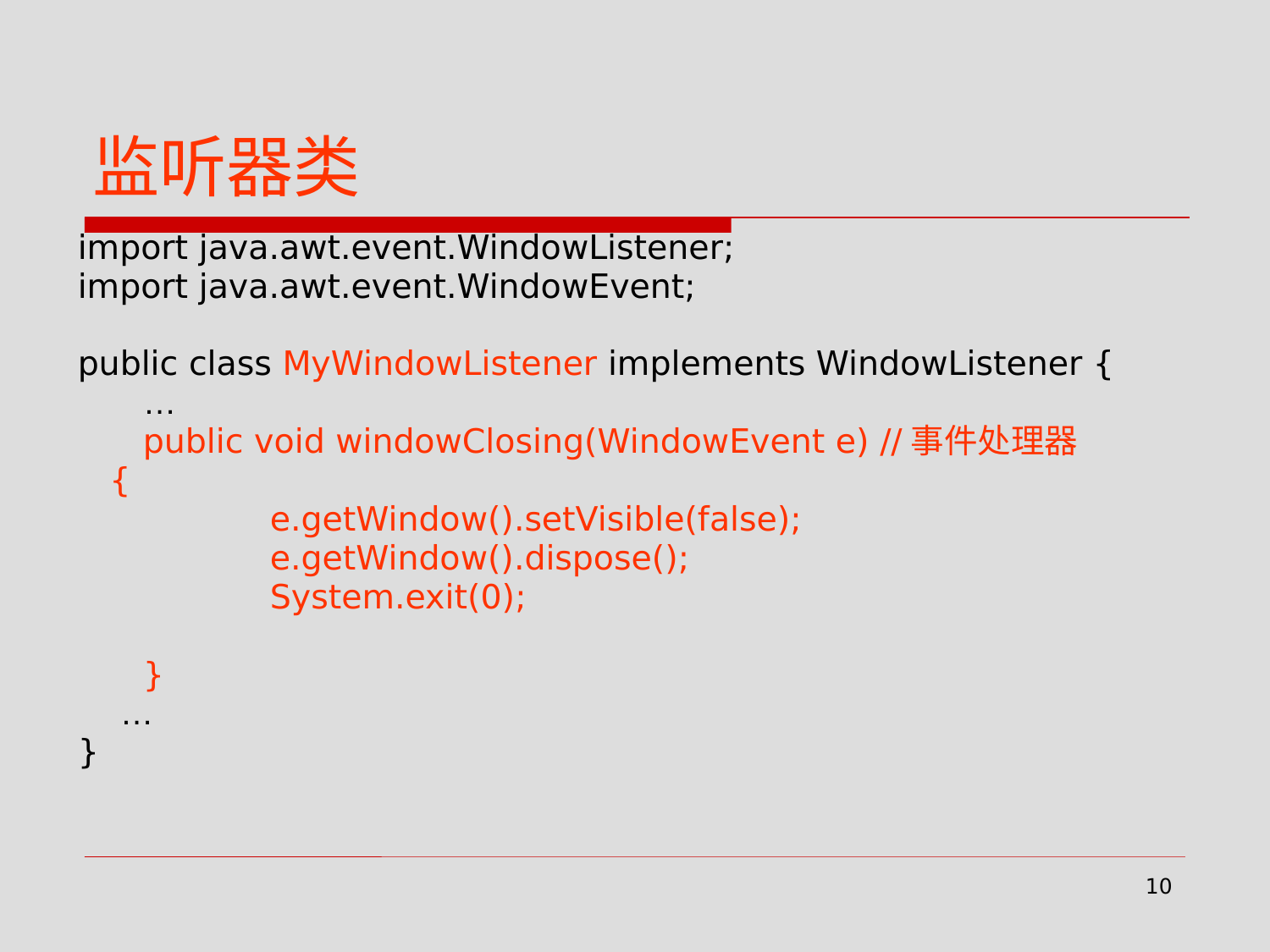

# 监听器类
import java.awt.event.WindowListener;
import java.awt.event.WindowEvent;

public class MyWindowListener implements WindowListener {
	…
	public void windowClosing(WindowEvent e) //事件处理器
   {
		e.getWindow().setVisible(false);
		e.getWindow().dispose();
		System.exit(0);

	}
    …
}

10